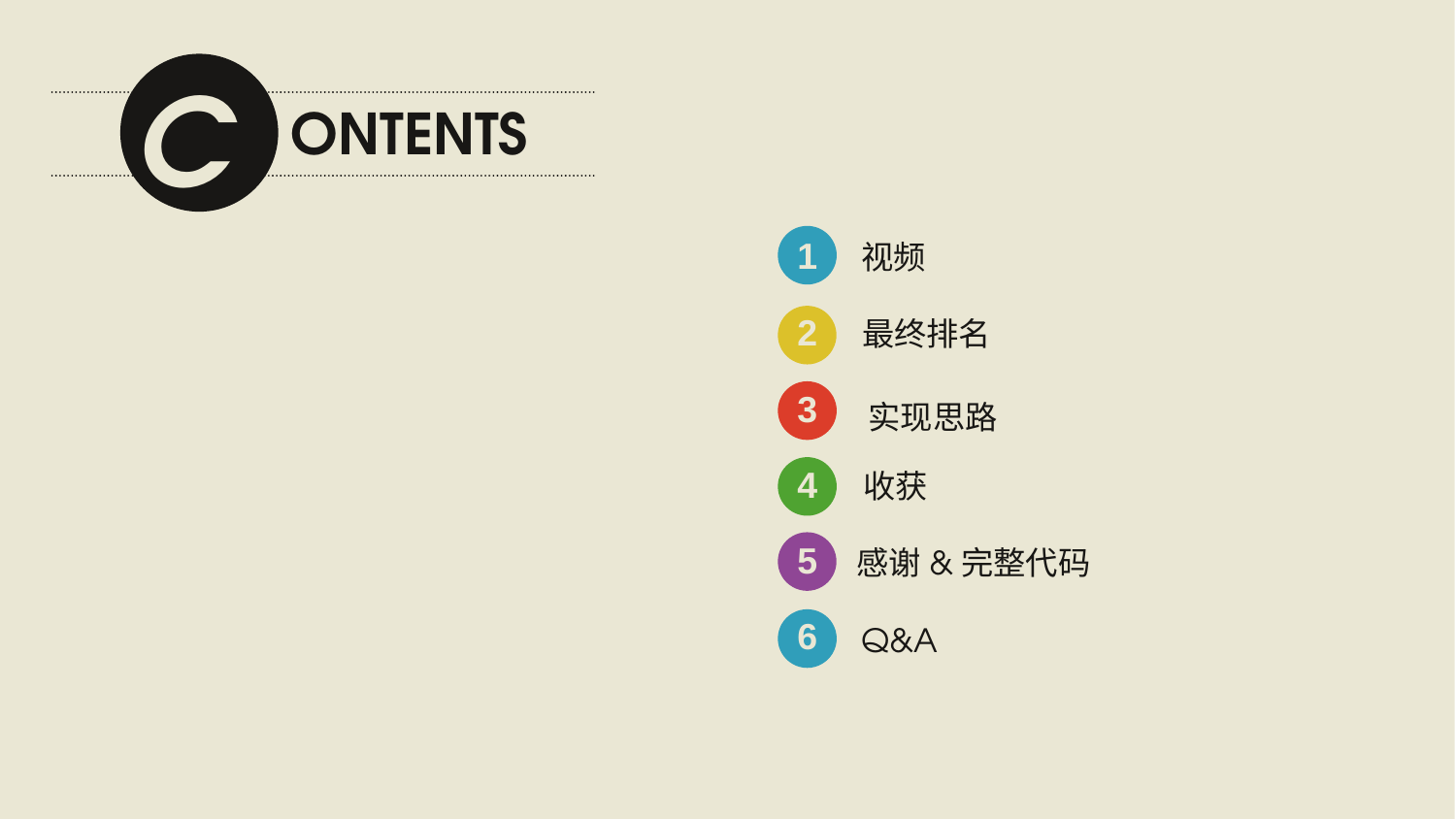

C
ONTENTS

1
视频
2

最终排名
3

实现思路
4

收获
5

感谢&完整代码
6

Q&A